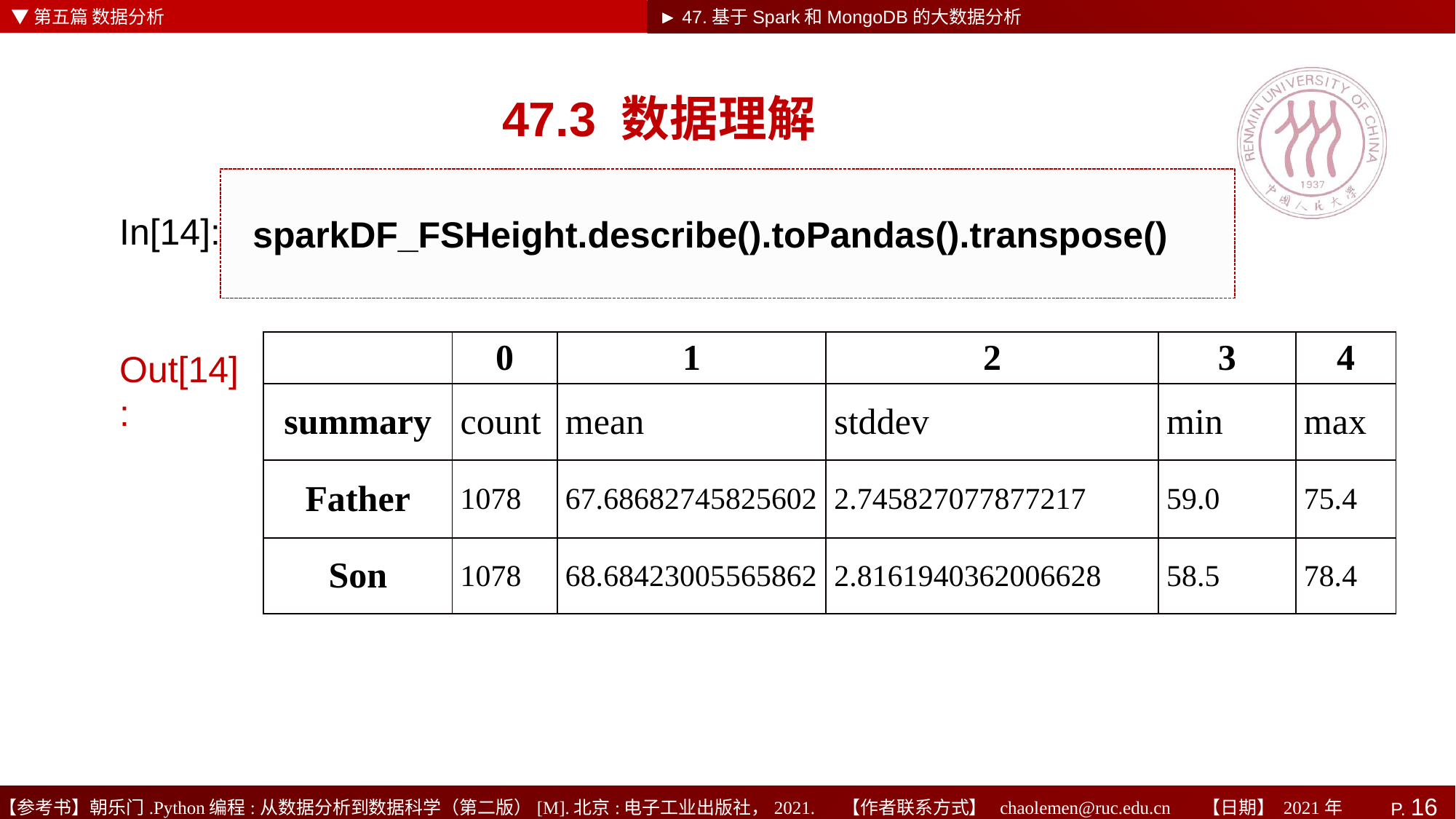

▼第五篇 数据分析
►
► 47.基于Spark和MongoDB的大数据分析
# 47.3 数据理解
sparkDF_FSHeight.describe().toPandas().transpose()
In[14]:
|  | 0 | 1 | 2 | 3 | 4 |
| --- | --- | --- | --- | --- | --- |
| summary | count | mean | stddev | min | max |
| Father | 1078 | 67.68682745825602 | 2.745827077877217 | 59.0 | 75.4 |
| Son | 1078 | 68.68423005565862 | 2.8161940362006628 | 58.5 | 78.4 |
Out[14]: